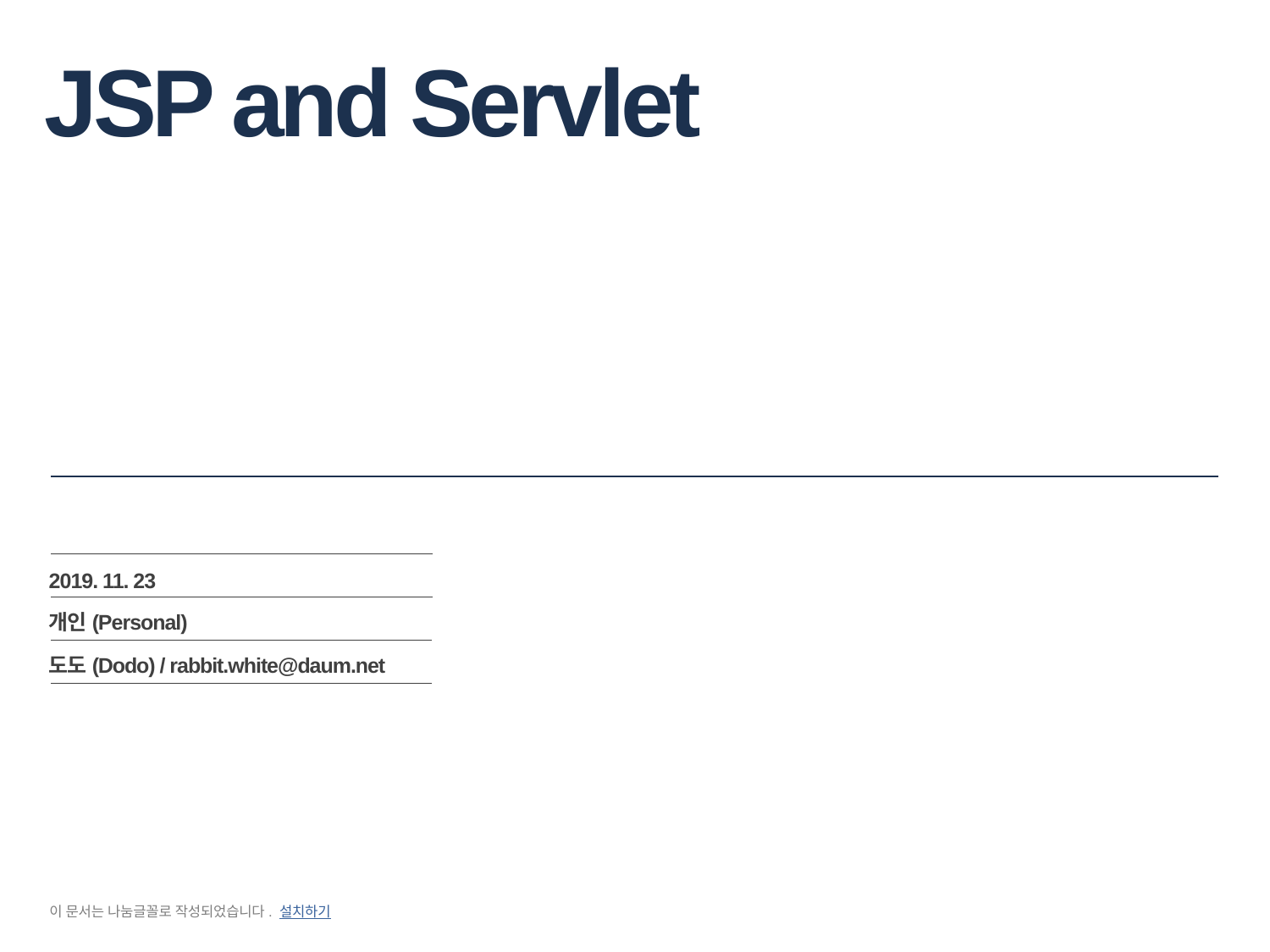

# JSP and Servlet
2019. 11. 23
개인(Personal)
도도(Dodo) / rabbit.white@daum.net
이 문서는 나눔글꼴로 작성되었습니다. 설치하기